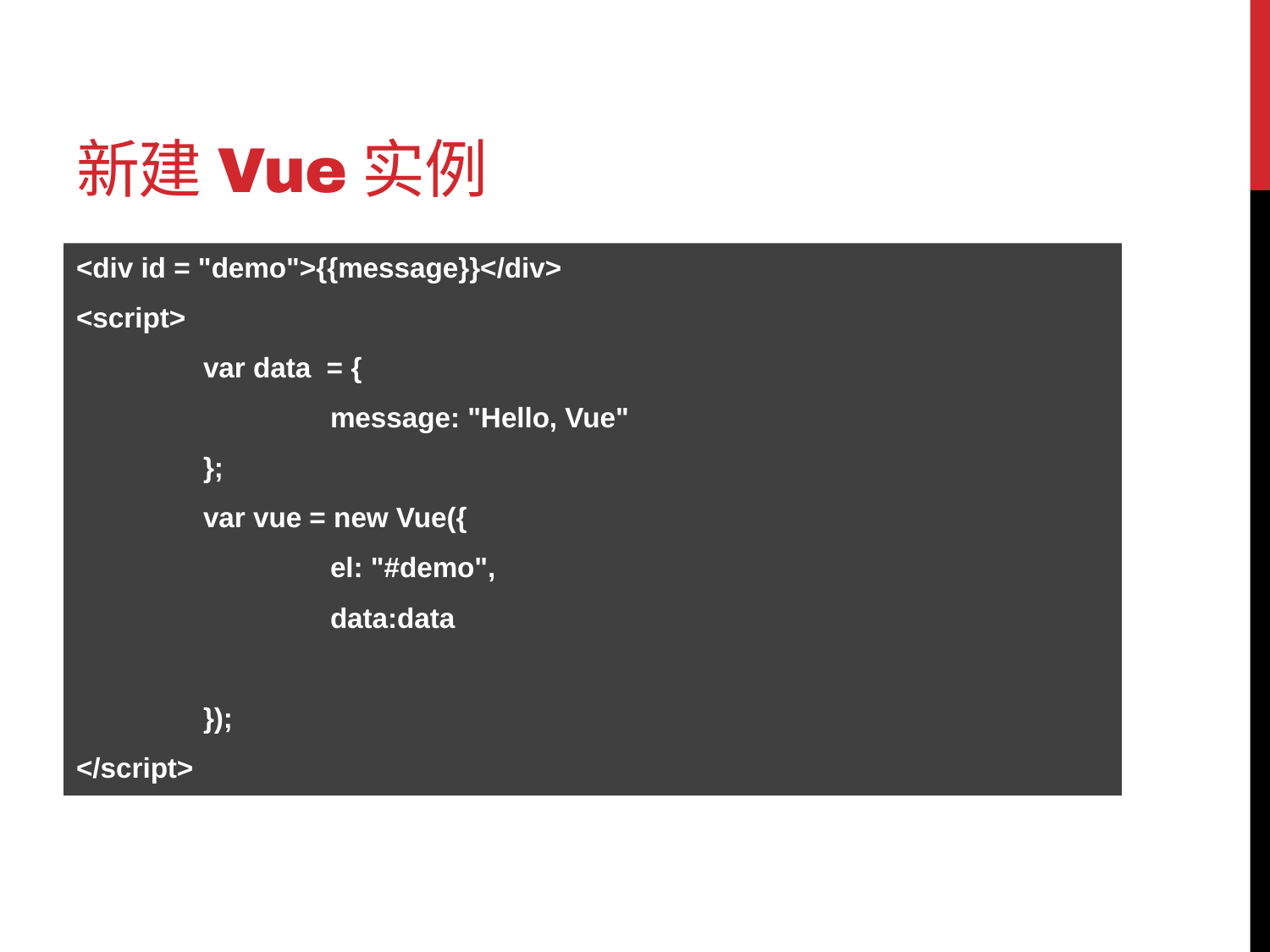

# 新建Vue实例
<div id = "demo">{{message}}</div>
<script>
	var data  = {
		message: "Hello, Vue"
	};
	var vue = new Vue({
		el: "#demo",
		data:data

	});
</script>